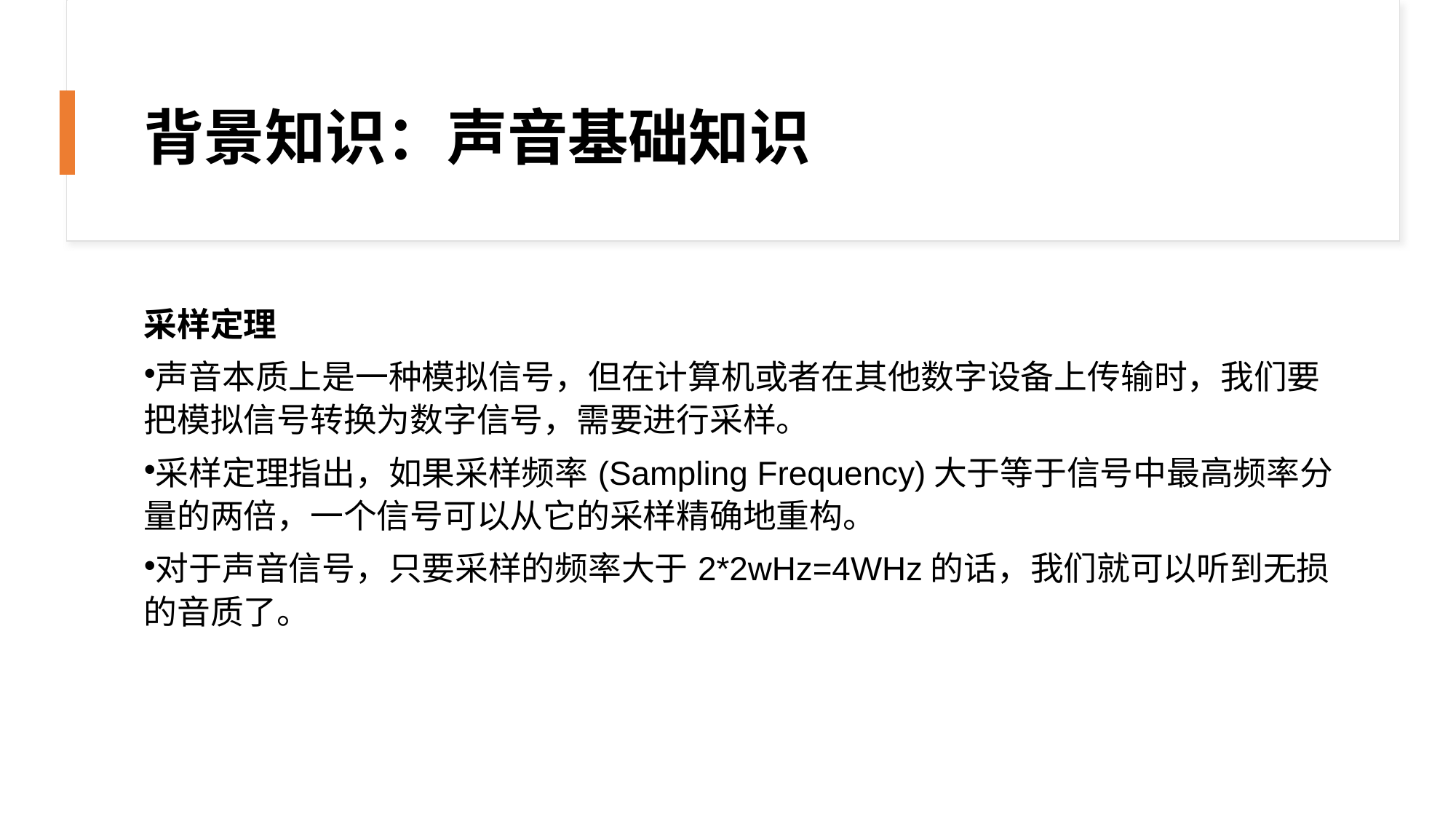

背景知识：声音基础知识

采样定理
声音本质上是一种模拟信号，但在计算机或者在其他数字设备上传输时，我们要把模拟信号转换为数字信号，需要进行采样。
采样定理指出，如果采样频率(Sampling Frequency)大于等于信号中最高频率分量的两倍，一个信号可以从它的采样精确地重构。
对于声音信号，只要采样的频率大于2*2wHz=4WHz的话，我们就可以听到无损的音质了。